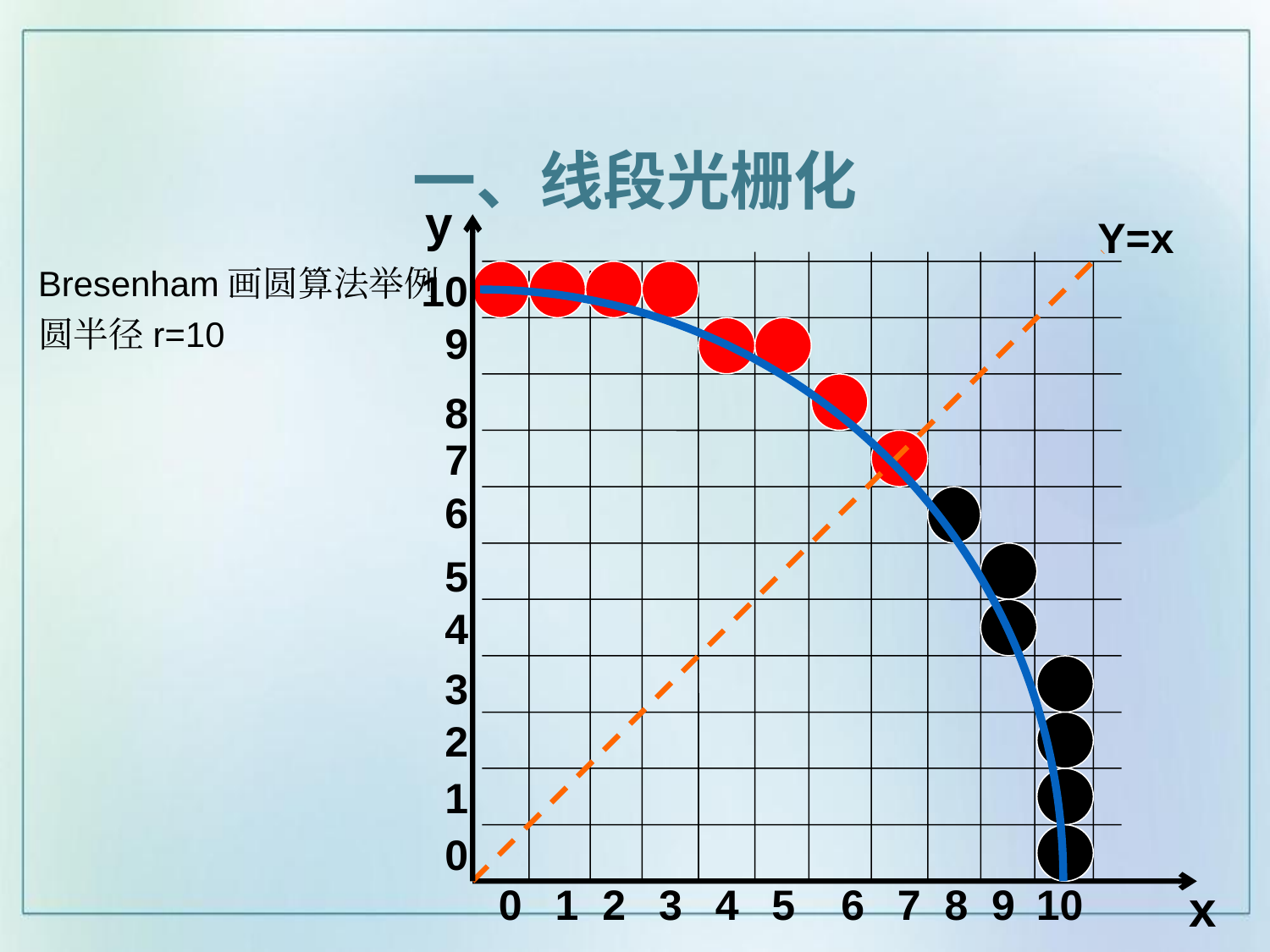

一、线段光栅化
y
Y=x

10

9

8

7
6

5

4

3

2

1

0
x
0
1
2
3
4
5
6
7
8
9
10

# Bresenham画圆算法举例 圆半径r=10